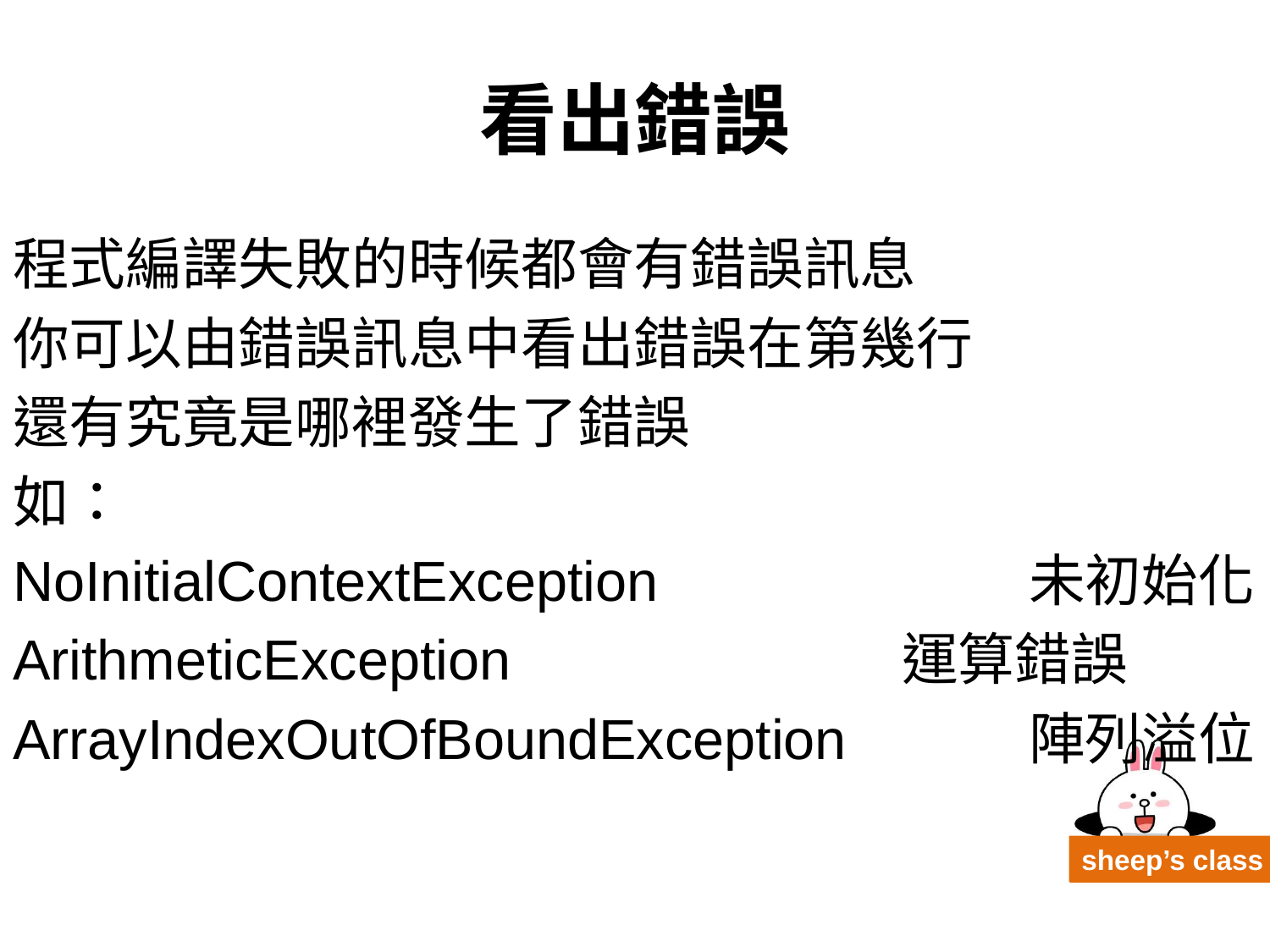

# 看出錯誤
程式編譯失敗的時候都會有錯誤訊息
你可以由錯誤訊息中看出錯誤在第幾行
還有究竟是哪裡發生了錯誤
如：
NoInitialContextException			未初始化
ArithmeticException				運算錯誤
ArrayIndexOutOfBoundException		陣列溢位